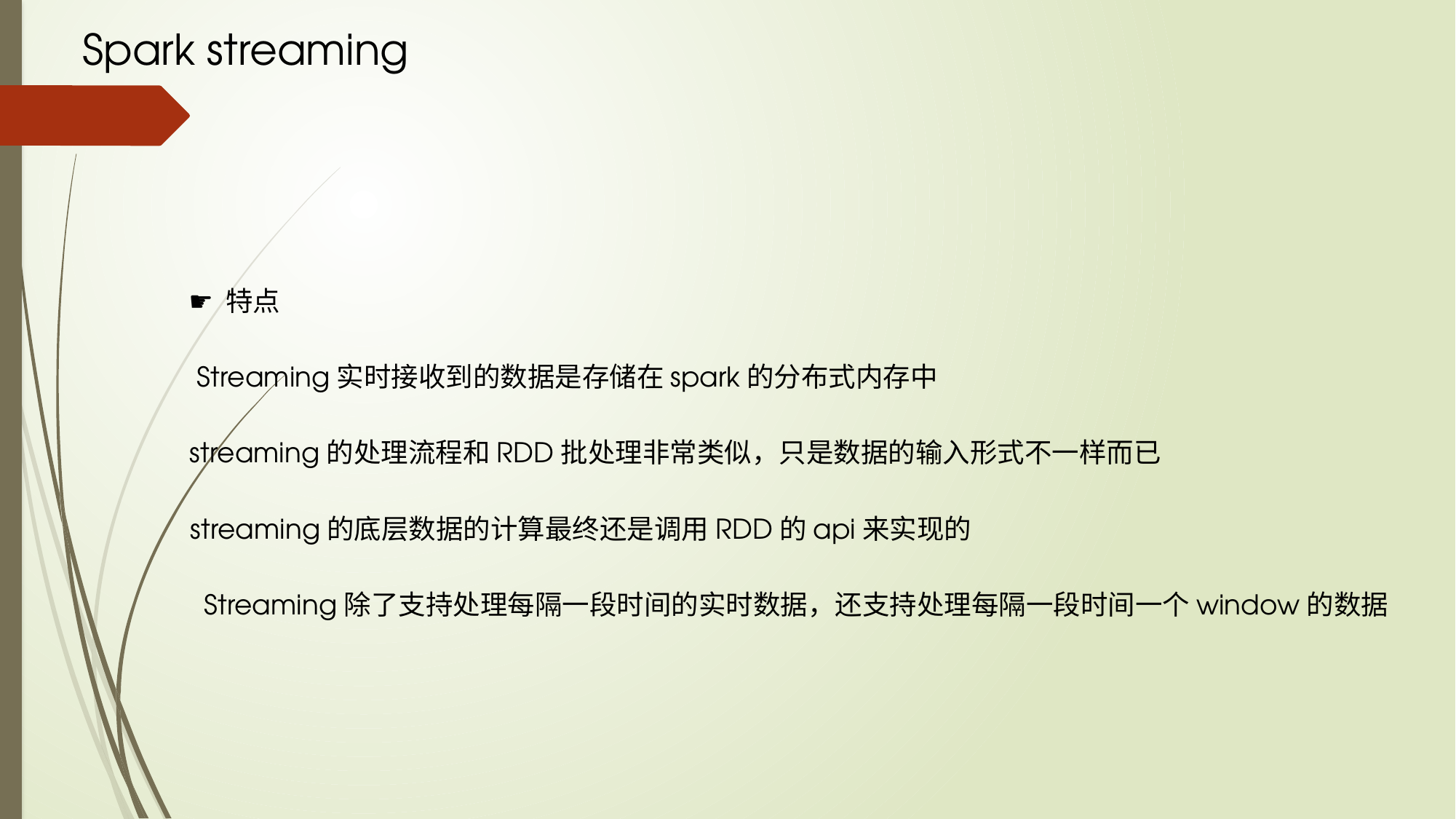

Spark streaming
☛ 特点
Streaming实时接收到的数据是存储在spark的分布式内存中
streaming的处理流程和RDD批处理非常类似，只是数据的输入形式不一样而已
streaming的底层数据的计算最终还是调用RDD的api来实现的
Streaming除了支持处理每隔一段时间的实时数据，还支持处理每隔一段时间一个window的数据